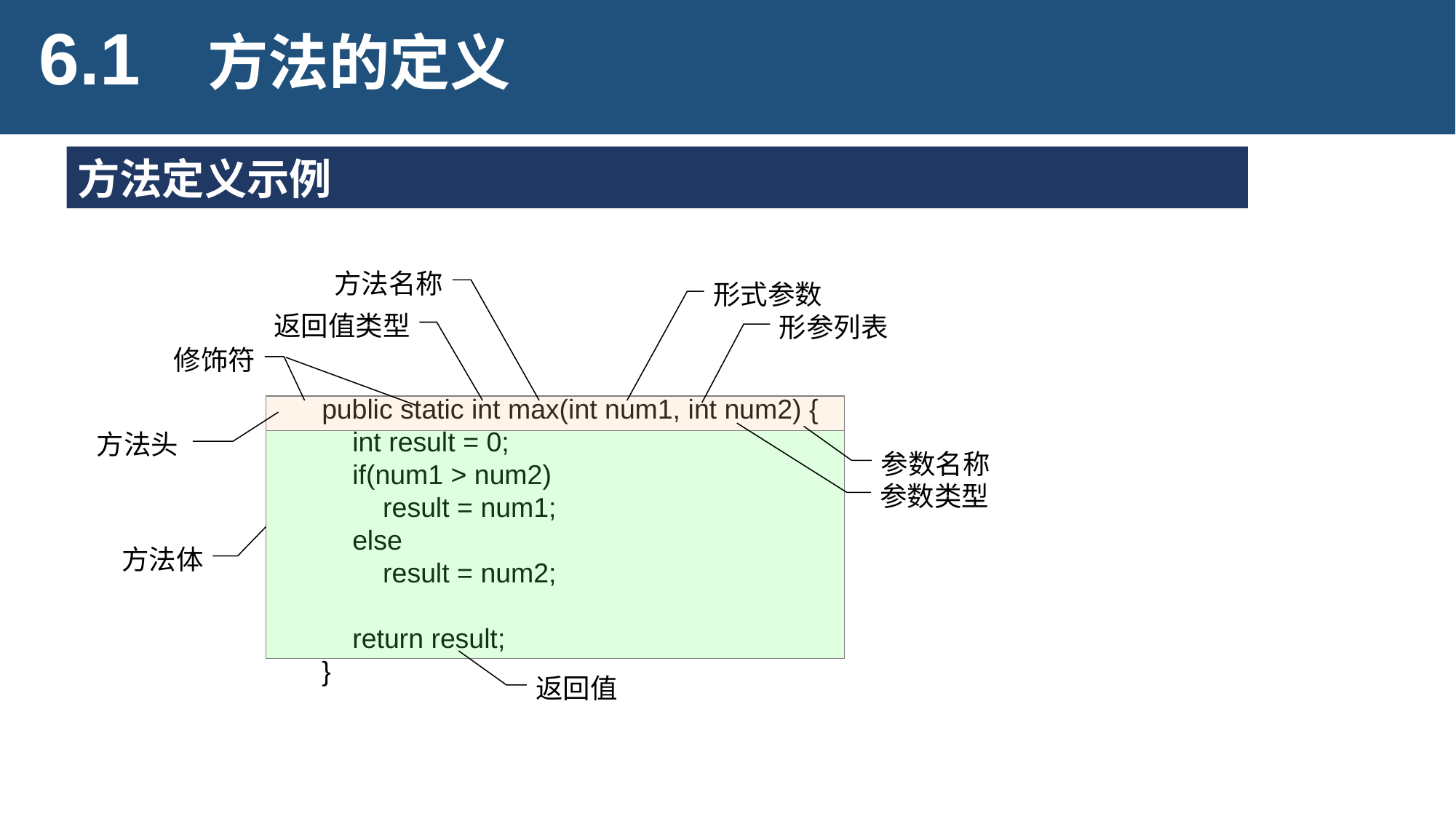

6.1
方法的定义

方法定义示例
方法名称
形式参数
返回值类型
形参列表
修饰符

public static int max(int num1, int num2) {
    int result = 0;
    if(num1 > num2)
        result = num1;
    else
        result = num2;

    return result;
}

方法头

参数名称
参数类型
方法体
返回值